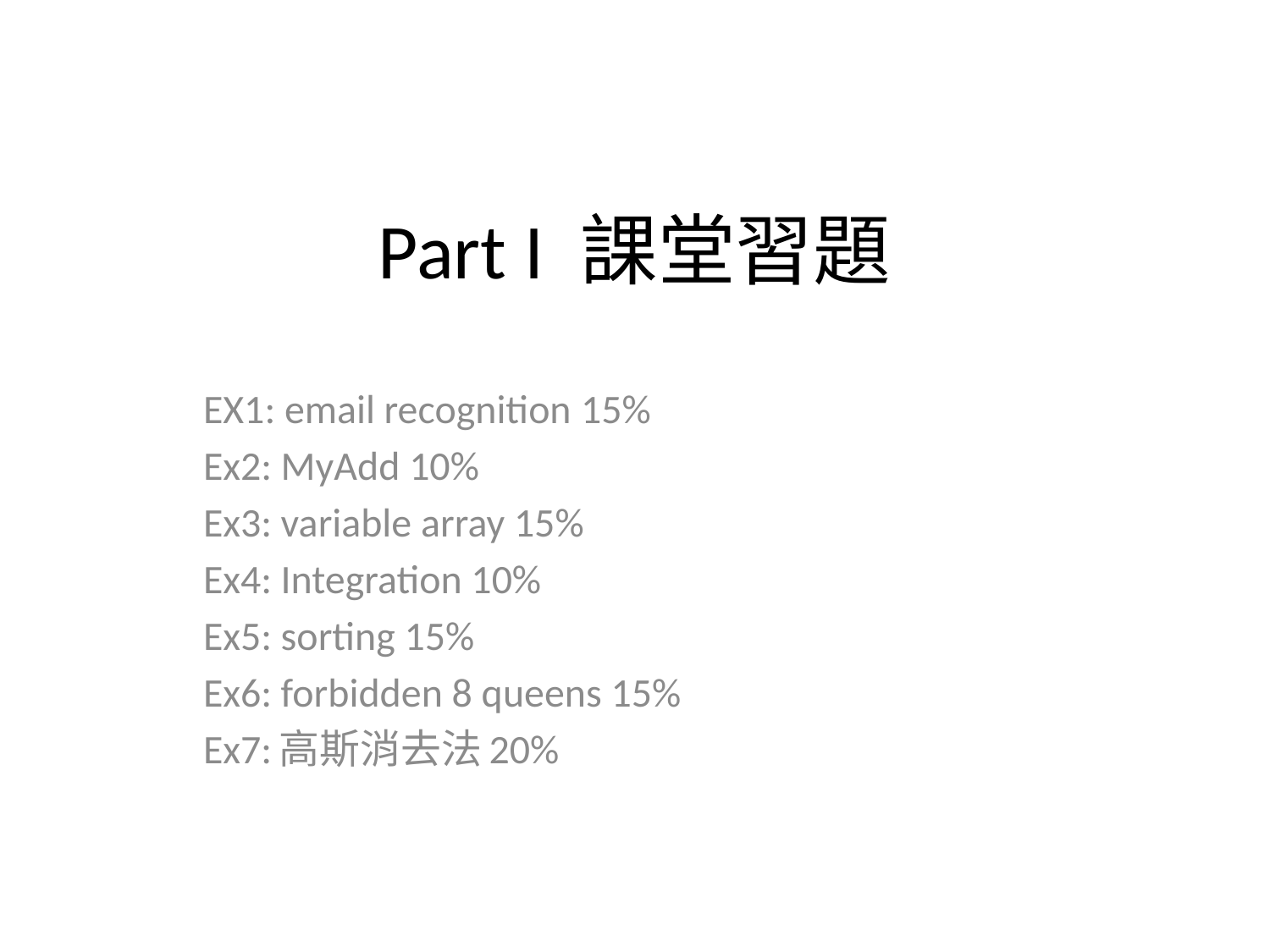

# Part I 課堂習題
EX1: email recognition 15%
Ex2: MyAdd 10%
Ex3: variable array 15%
Ex4: Integration 10%
Ex5: sorting 15%
Ex6: forbidden 8 queens 15%
Ex7:高斯消去法20%